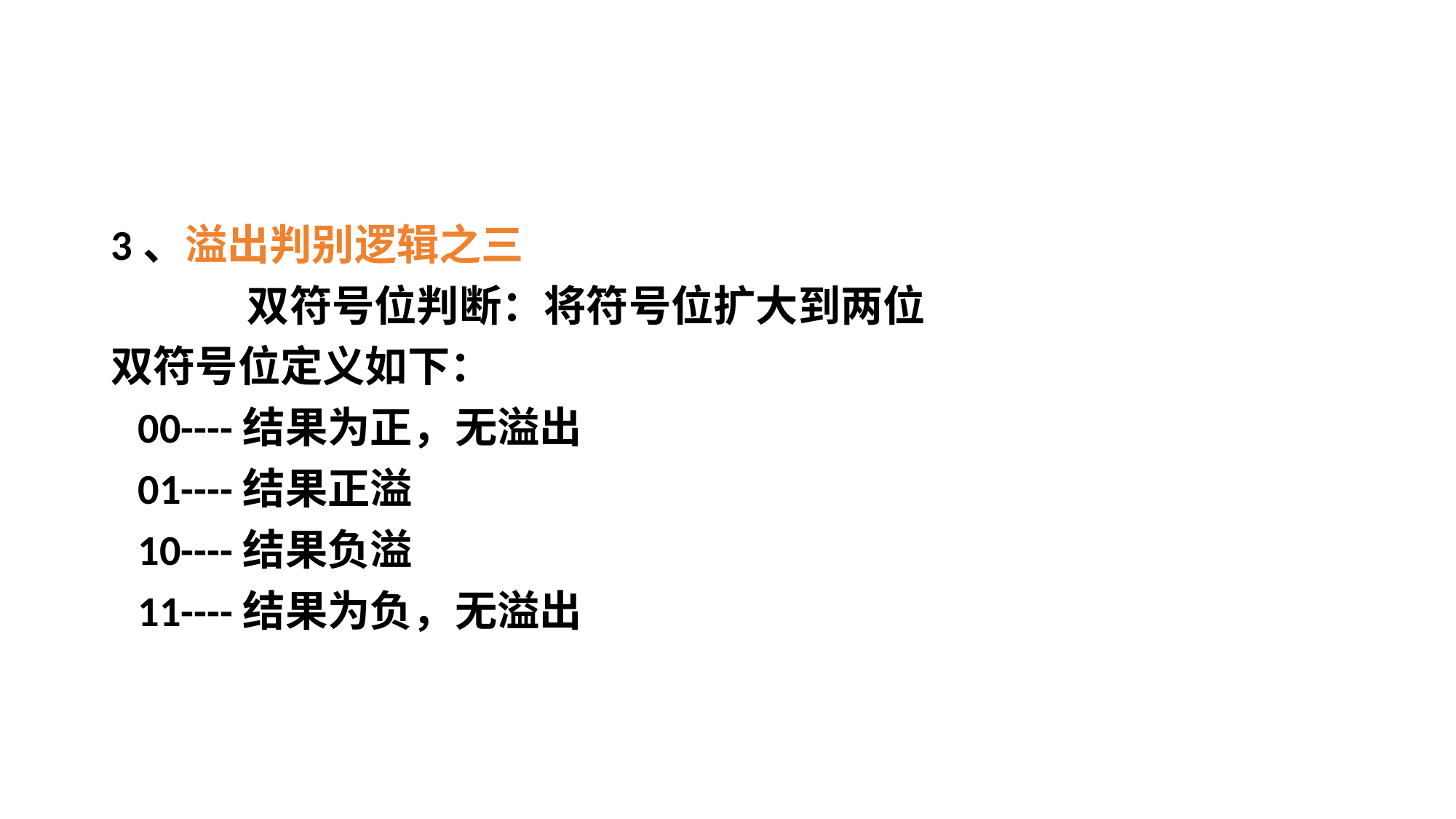

#
3、溢出判别逻辑之三
		双符号位判断：将符号位扩大到两位
双符号位定义如下：
	00----结果为正，无溢出
	01----结果正溢
	10----结果负溢
	11----结果为负，无溢出